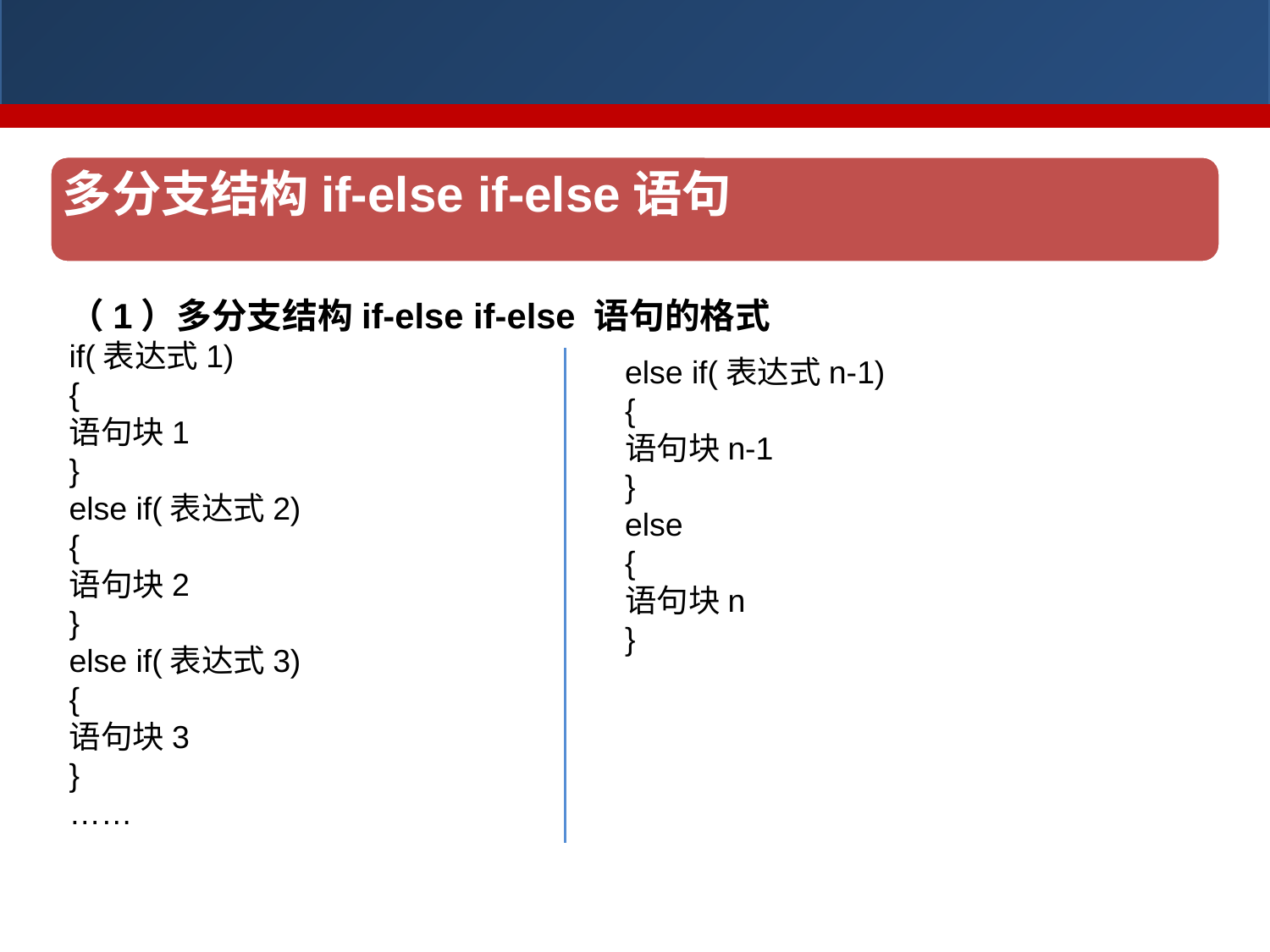

多分支结构if-else if-else语句

（1）多分支结构if-else if-else 语句的格式
if(表达式1)
{
语句块1
}
else if(表达式2)
{
语句块2
}
else if(表达式3)
{
语句块3
}
……

else if(表达式n-1)
{
语句块n-1
}
else
{
语句块n
}